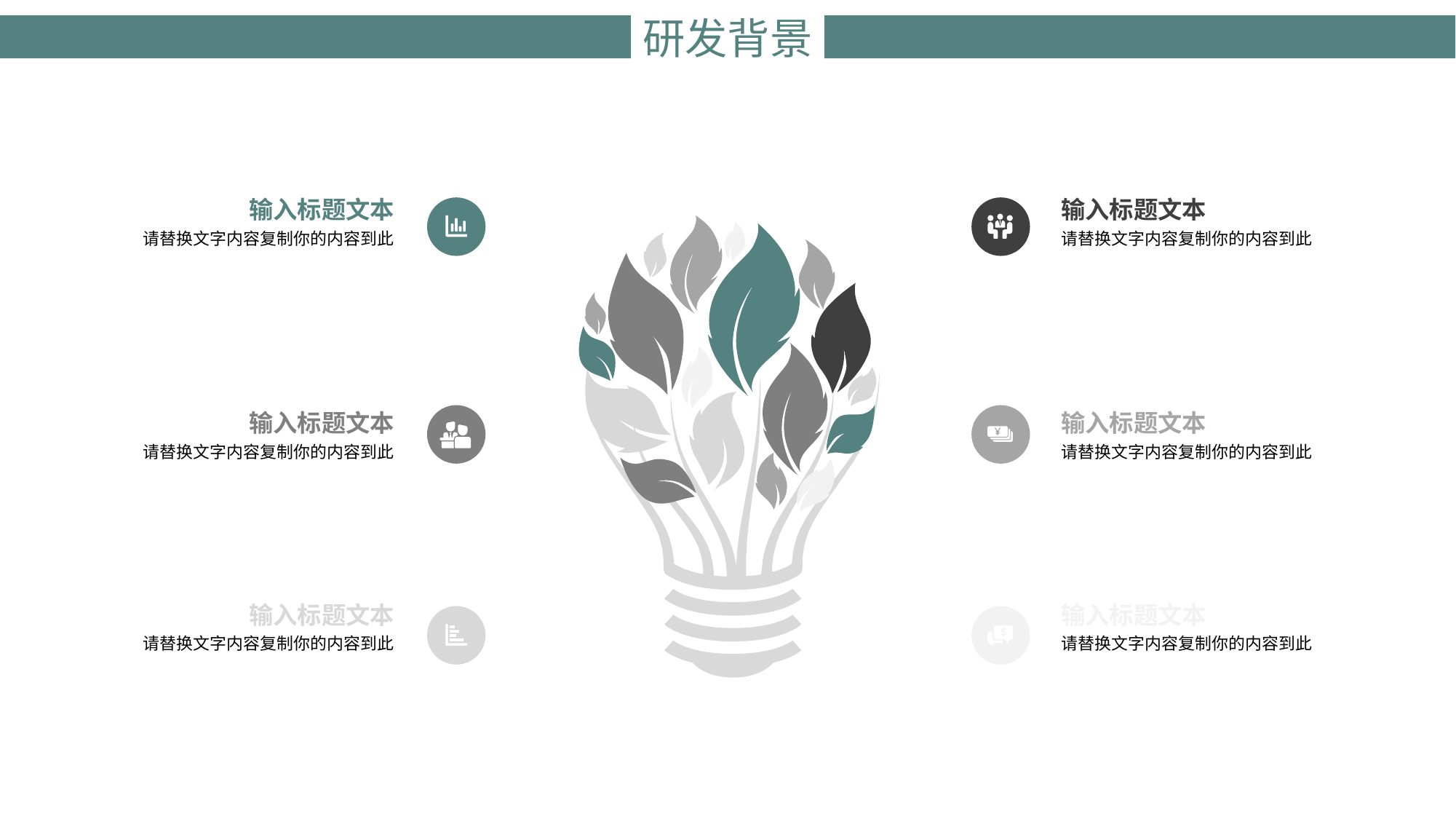

# 研发背景
输入标题文本

请替换文字内容复制你的内容到此
输入标题文本

请替换文字内容复制你的内容到此

输入标题文本
请替换文字内容复制你的内容到此

输入标题文本
请替换文字内容复制你的内容到此

输入标题文本

请替换文字内容复制你的内容到此
输入标题文本

请替换文字内容复制你的内容到此